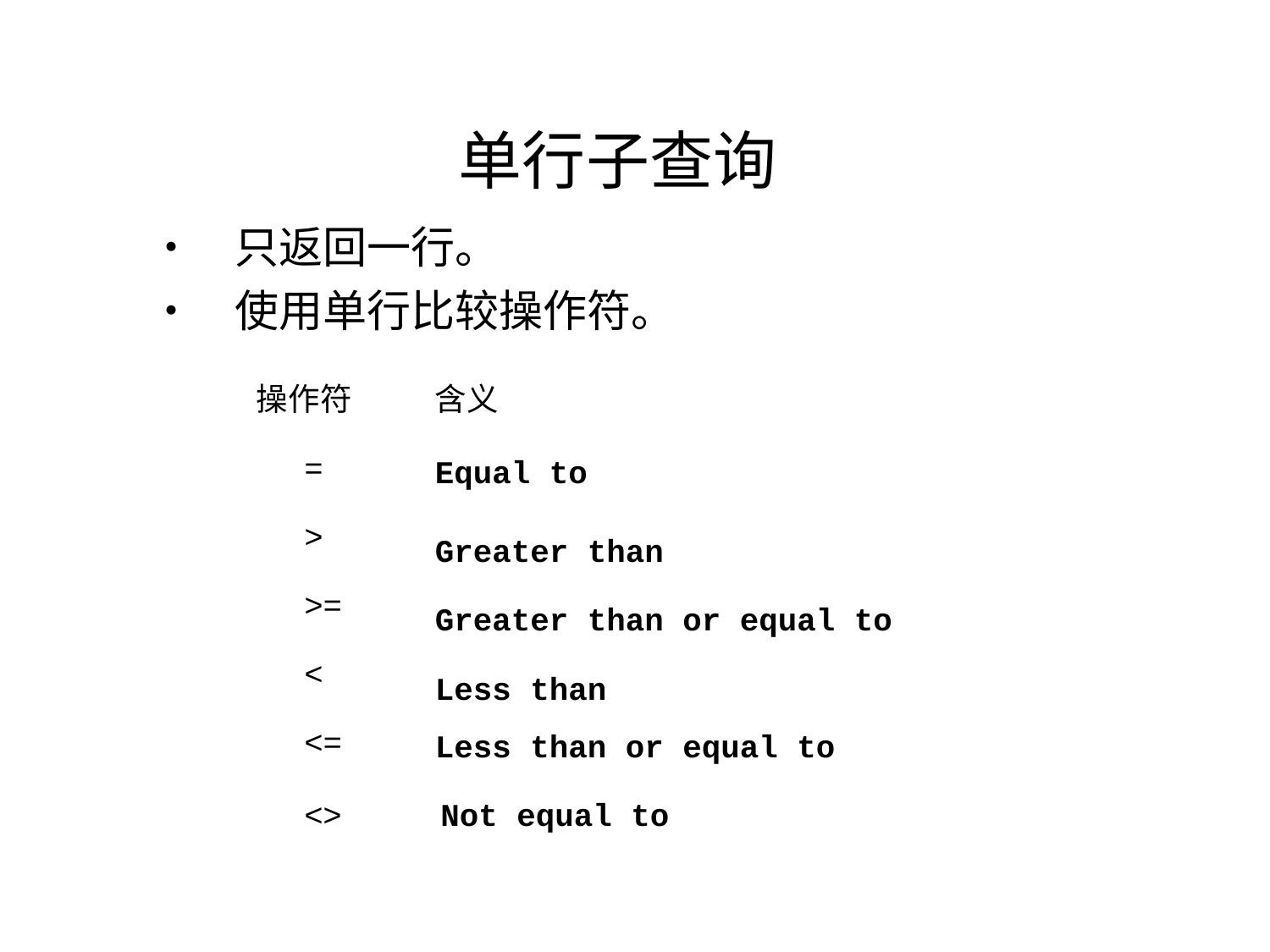

单行子查询
• 只返回一行。
• 使用单行比较操作符。
操作符
含义
=
Equal to
>
Greater than
Greater than or equal to
Less than
>=
<
<=
Less than or equal to
<> Not equal to